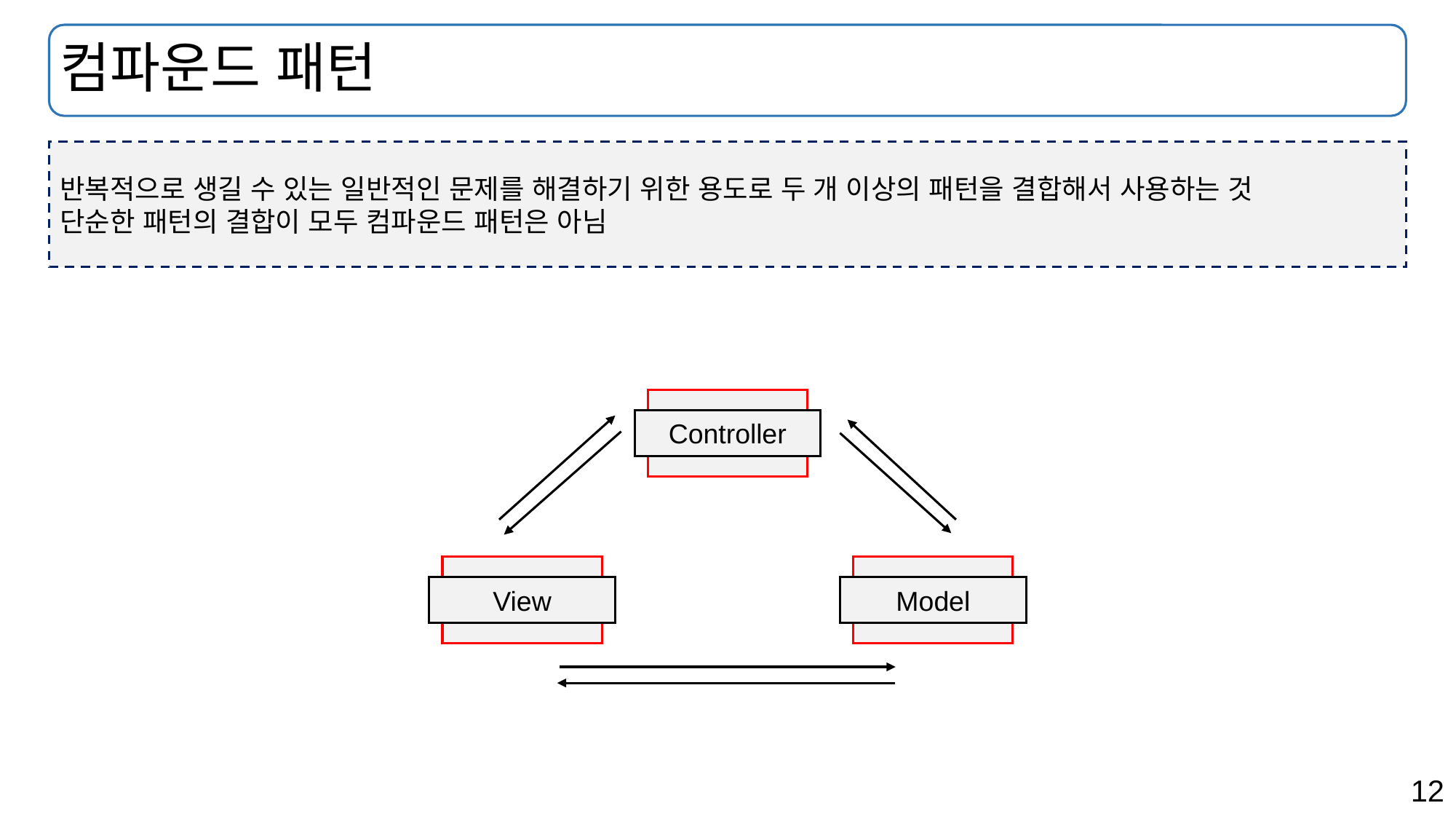

# 컴파운드 패턴
반복적으로 생길 수 있는 일반적인 문제를 해결하기 위한 용도로 두 개 이상의 패턴을 결합해서 사용하는 것
단순한 패턴의 결합이 모두 컴파운드 패턴은 아님

Controller
Model
View